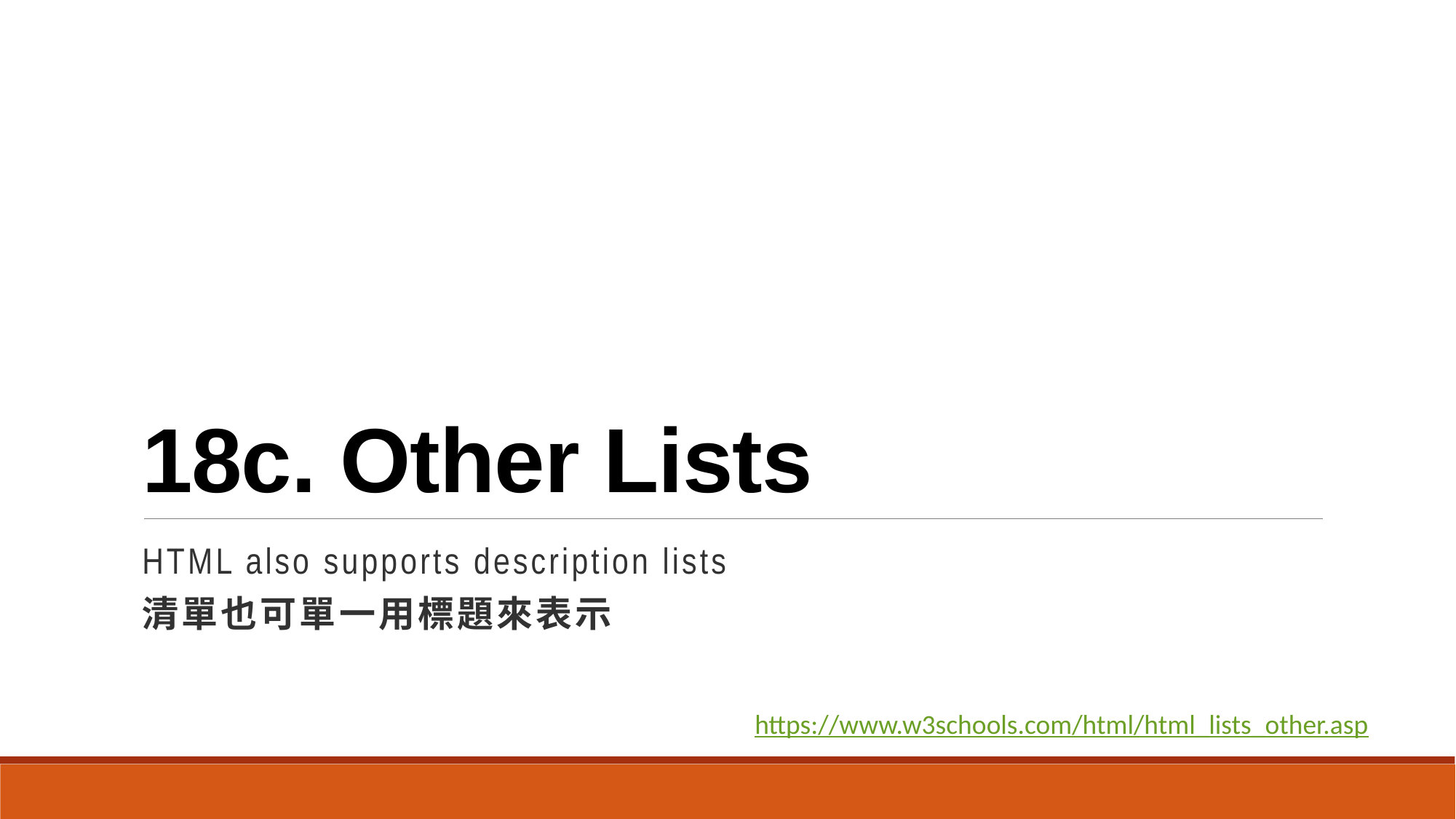

# 18c. Other Lists
HTML also supports description lists
清單也可單一用標題來表示
https://www.w3schools.com/html/html_lists_other.asp